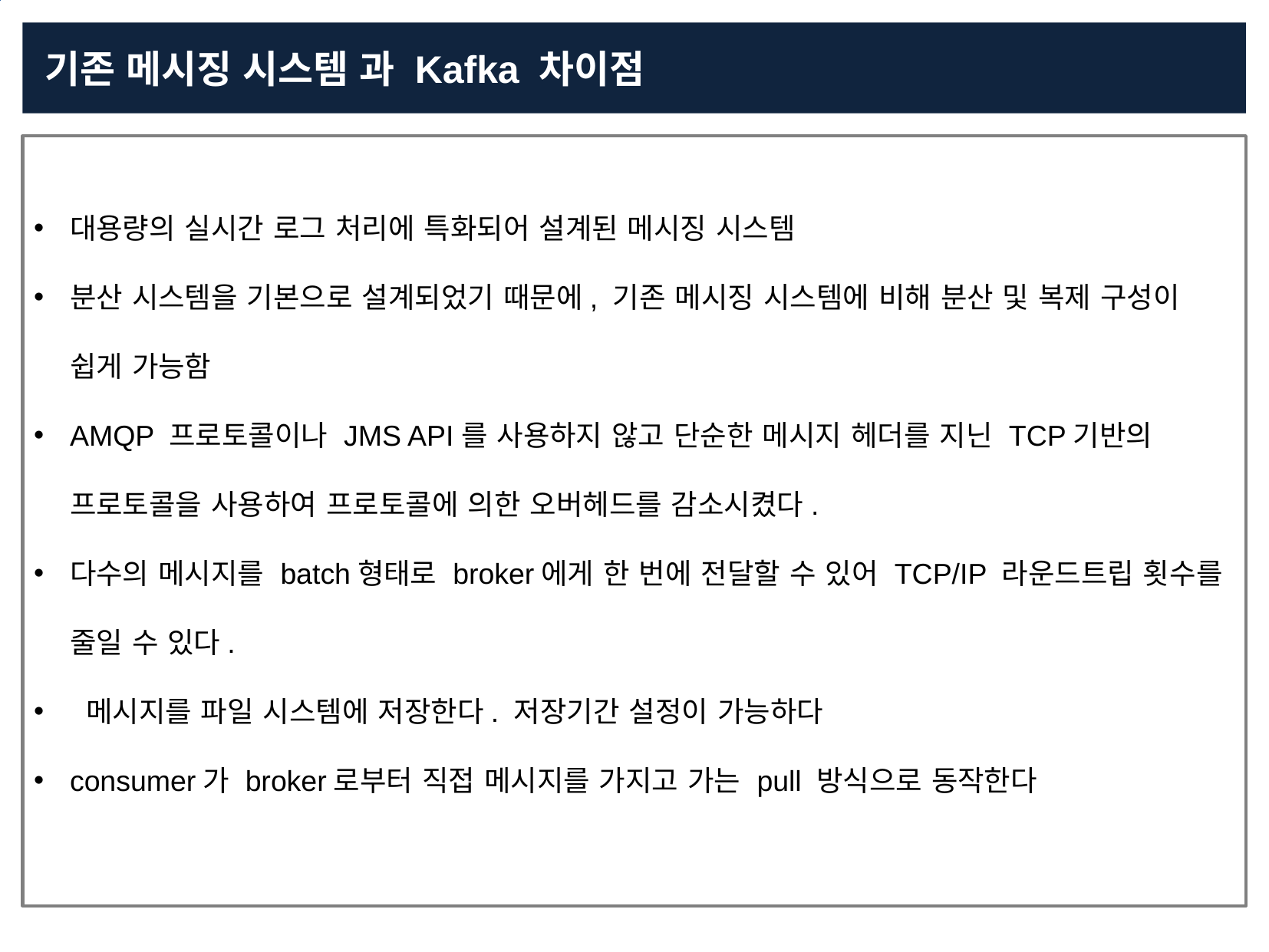

기존 메시징 시스템 과 Kafka 차이점

대용량의 실시간 로그 처리에 특화되어 설계된 메시징 시스템
분산 시스템을 기본으로 설계되었기 때문에, 기존 메시징 시스템에 비해 분산 및 복제 구성이 쉽게 가능함
AMQP 프로토콜이나 JMS API를 사용하지 않고 단순한 메시지 헤더를 지닌 TCP기반의 프로토콜을 사용하여 프로토콜에 의한 오버헤드를 감소시켰다.
다수의 메시지를 batch형태로 broker에게 한 번에 전달할 수 있어 TCP/IP 라운드트립 횟수를 줄일 수 있다.
 메시지를 파일 시스템에 저장한다. 저장기간 설정이 가능하다
consumer가 broker로부터 직접 메시지를 가지고 가는 pull 방식으로 동작한다